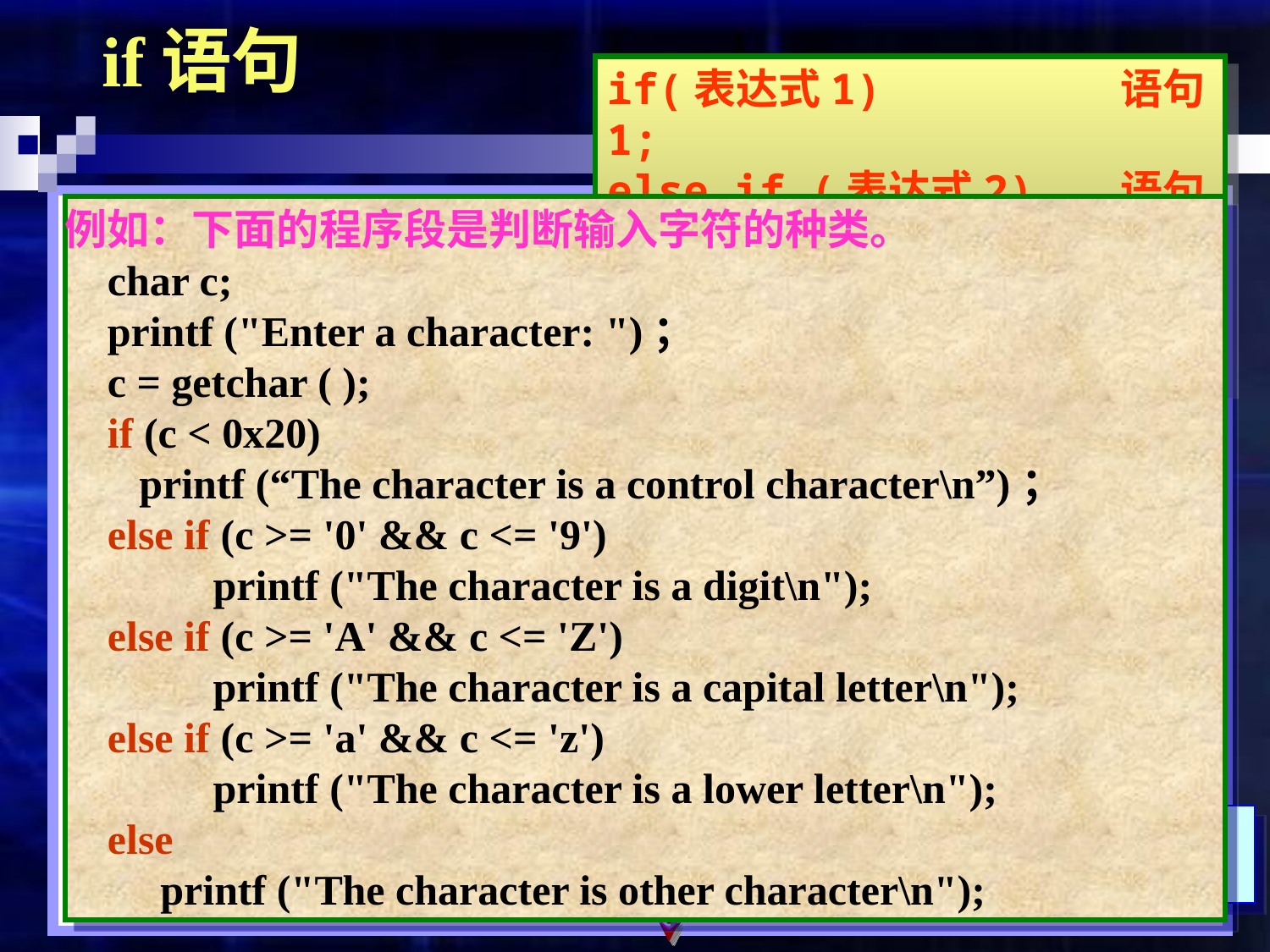

if语句
if(表达式1)         语句1;
else if (表达式2)   语句2;
else if (表达式3)   语句3;
……
else if (表达式n)   语句n;
else 语句n+1;
 if_else_if形式
例如：下面的程序段是判断输入字符的种类。
    char c;
    printf ("Enter a character: ")；
    c = getchar ( );
    if (c < 0x20)
       printf (“The character is a control character\n”)；
    else if (c >= '0' && c <= '9')
              printf ("The character is a digit\n");
    else if (c >= 'A' && c <= 'Z')
              printf ("The character is a capital letter\n");
    else if (c >= 'a' && c <= 'z')
              printf ("The character is a lower letter\n");
    else
         printf ("The character is other character\n");
 格式:
 执行流程：

F

表达式1
F

表达式2

T
F

表达式3

T
F

T

表达式n
T

语句3
语句1
语句2
语句n
语句n+1